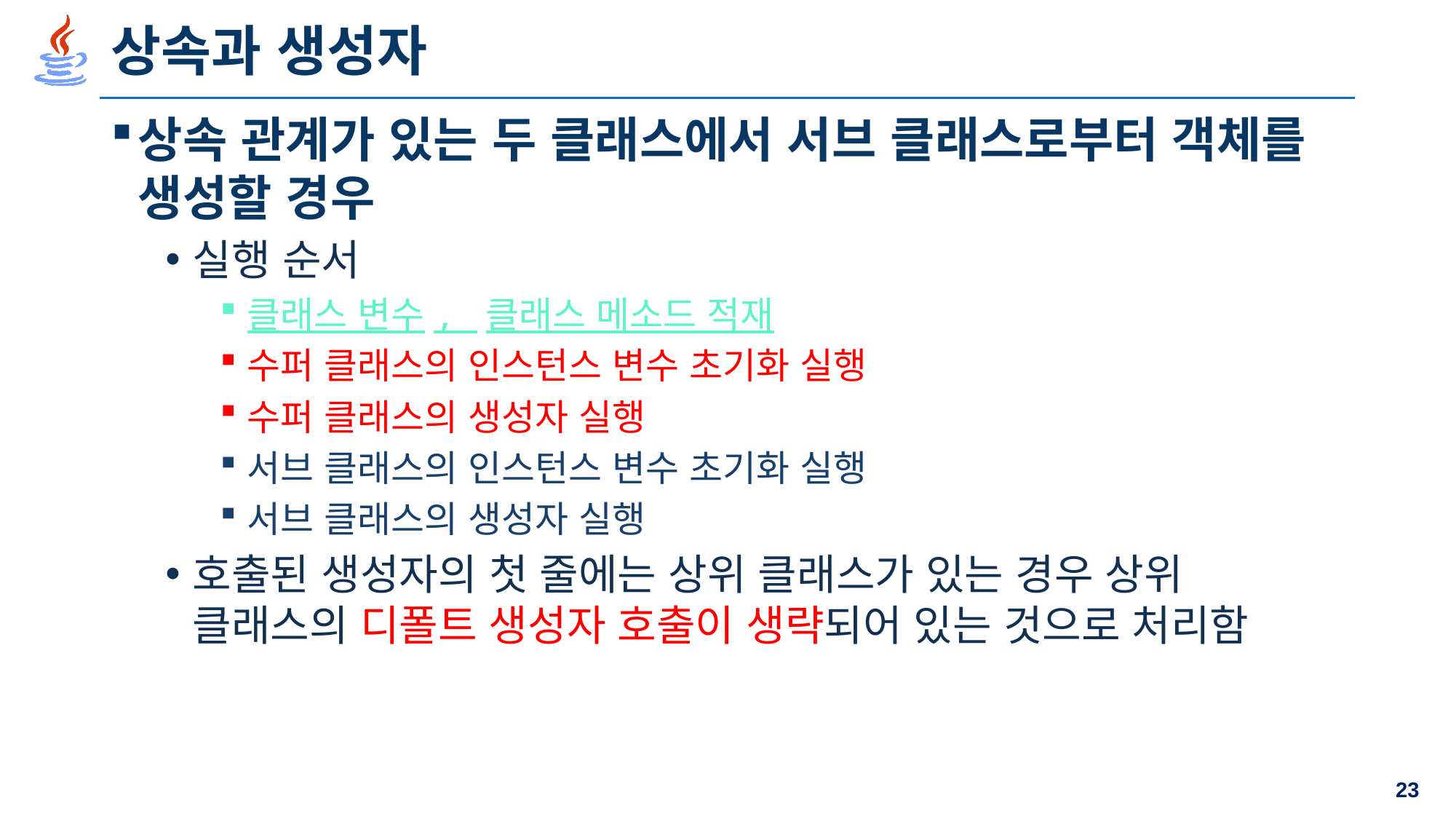

# 상속과 생성자
상속 관계가 있는 두 클래스에서 서브 클래스로부터 객체를 생성할 경우
실행 순서
클래스 변수, 클래스 메소드 적재
수퍼 클래스의 인스턴스 변수 초기화 실행
수퍼 클래스의 생성자 실행
서브 클래스의 인스턴스 변수 초기화 실행
서브 클래스의 생성자 실행
호출된 생성자의 첫 줄에는 상위 클래스가 있는 경우 상위 클래스의 디폴트 생성자 호출이 생략되어 있는 것으로 처리함

23